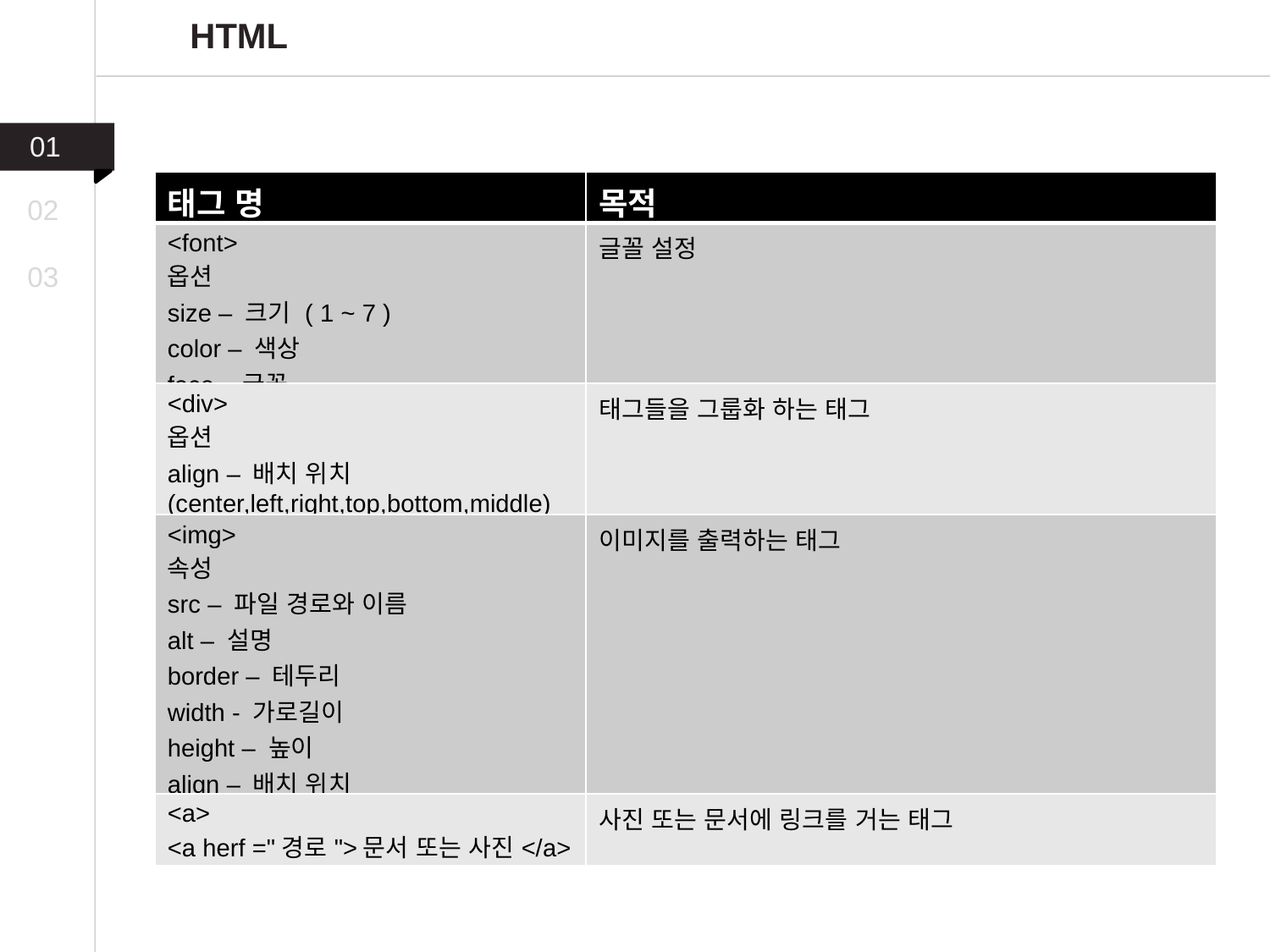

HTML
01

| 태그 명 | 목적 |
| --- | --- |
| <font> 옵션 size – 크기 ( 1 ~ 7 ) color – 색상 face - 글꼴 | 글꼴 설정 |
| <div> 옵션 align – 배치 위치 (center,left,right,top,bottom,middle) | 태그들을 그룹화 하는 태그 |
| <img> 속성 src – 파일 경로와 이름 alt – 설명 border – 테두리 width - 가로길이 height – 높이 align – 배치 위치 (center,left,right,top,bottom,middle) | 이미지를 출력하는 태그 |
| <a> <a herf ="경로">문서 또는 사진</a> | 사진 또는 문서에 링크를 거는 태그 |
02
03